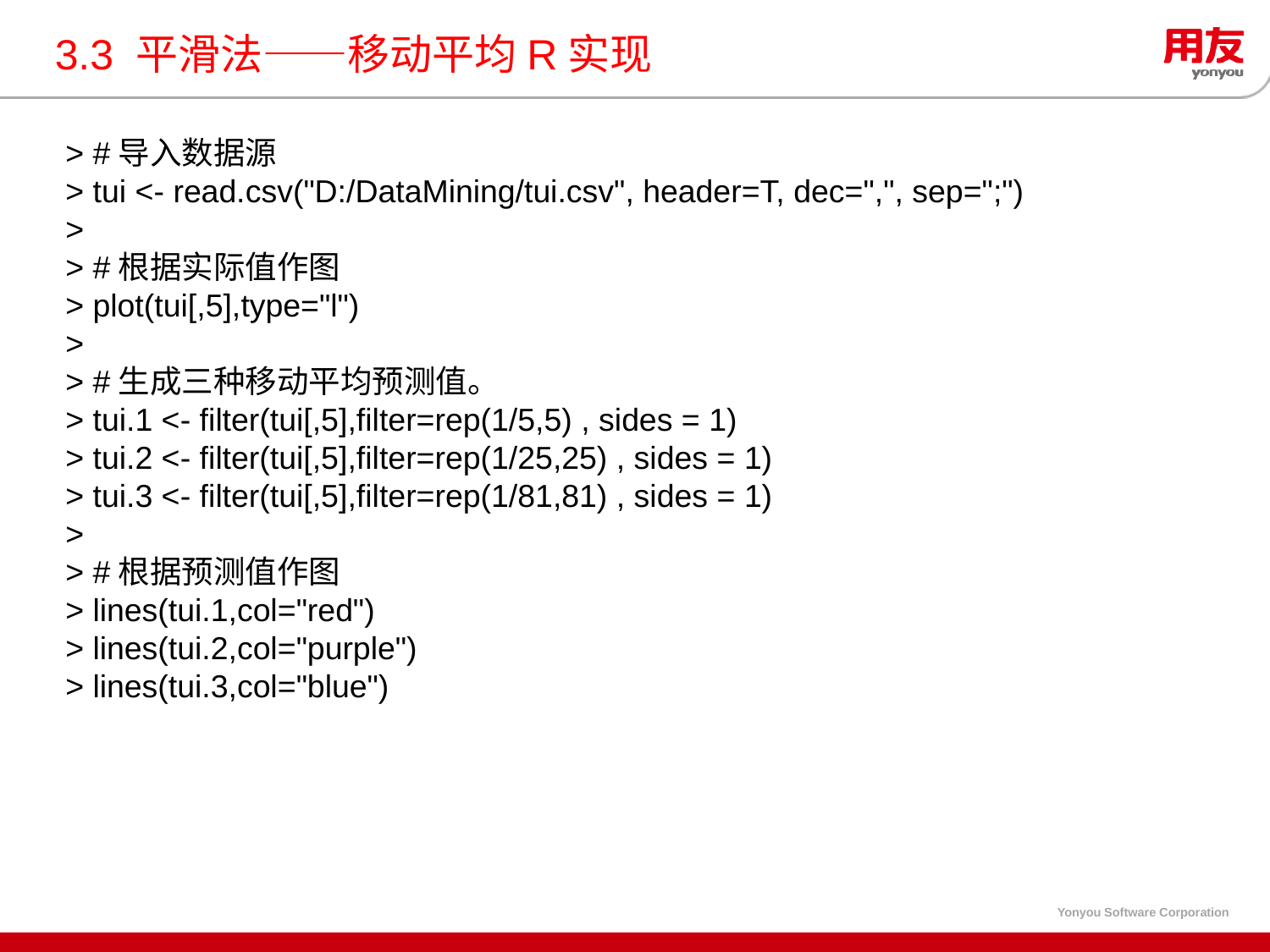

# 3.3 平滑法——移动平均R实现
> #导入数据源
> tui <- read.csv("D:/DataMining/tui.csv", header=T, dec=",", sep=";")
>
> #根据实际值作图
> plot(tui[,5],type="l")
>
> #生成三种移动平均预测值。
> tui.1 <- filter(tui[,5],filter=rep(1/5,5) , sides = 1)
> tui.2 <- filter(tui[,5],filter=rep(1/25,25) , sides = 1)
> tui.3 <- filter(tui[,5],filter=rep(1/81,81) , sides = 1)
>
> #根据预测值作图
> lines(tui.1,col="red")
> lines(tui.2,col="purple")
> lines(tui.3,col="blue")